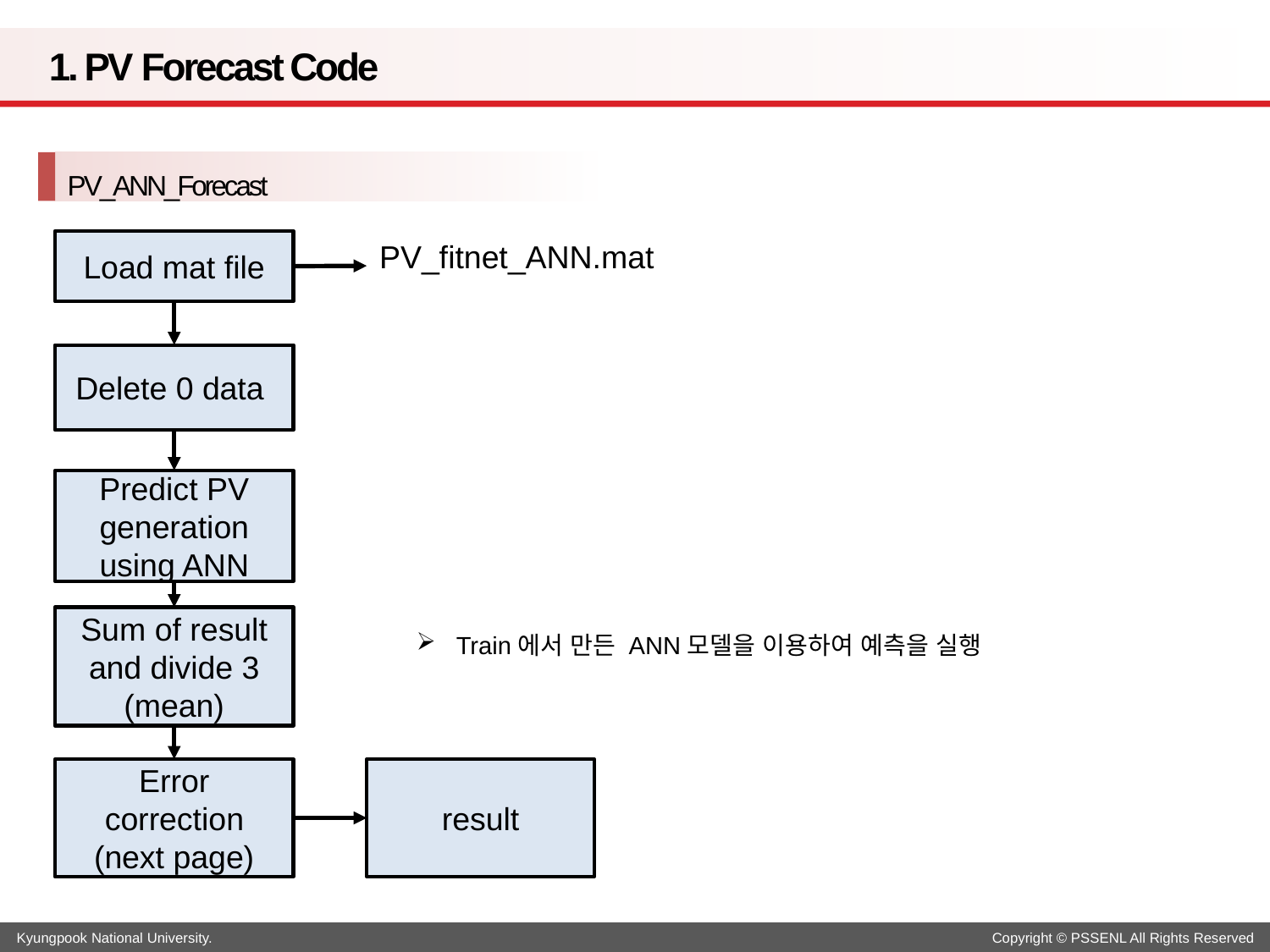

# 1. PV Forecast Code

PV_ANN_Forecast
Load mat file
PV_fitnet_ANN.mat
Delete 0 data
Predict PV generation using ANN
Sum of result and divide 3
(mean)
Train에서 만든 ANN모델을 이용하여 예측을 실행
Error correction
(next page)
result